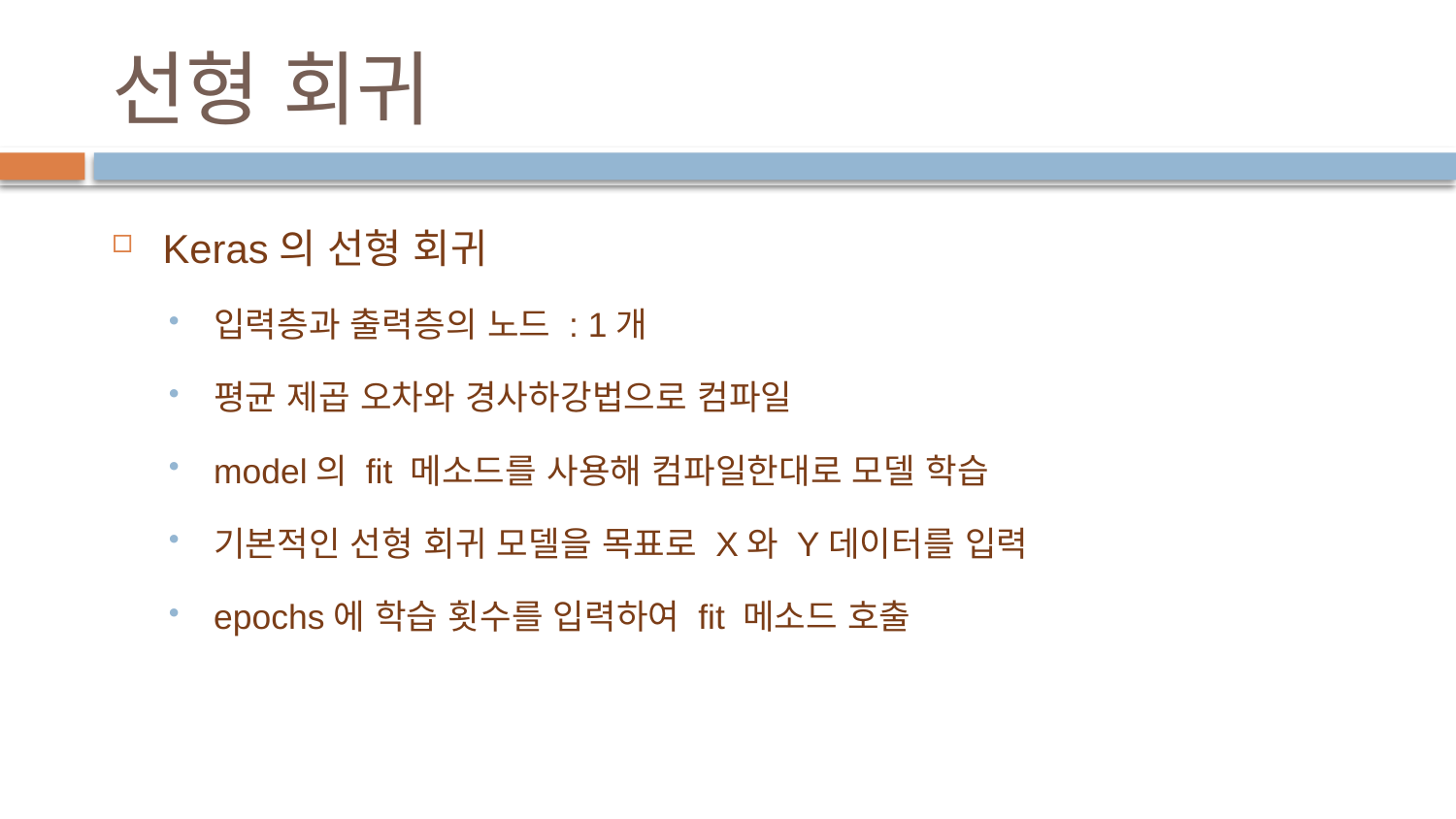

# 선형 회귀
Keras의 선형 회귀
입력층과 출력층의 노드 : 1개
평균 제곱 오차와 경사하강법으로 컴파일
model의 fit 메소드를 사용해 컴파일한대로 모델 학습
기본적인 선형 회귀 모델을 목표로 X와 Y데이터를 입력
epochs에 학습 횟수를 입력하여 fit 메소드 호출